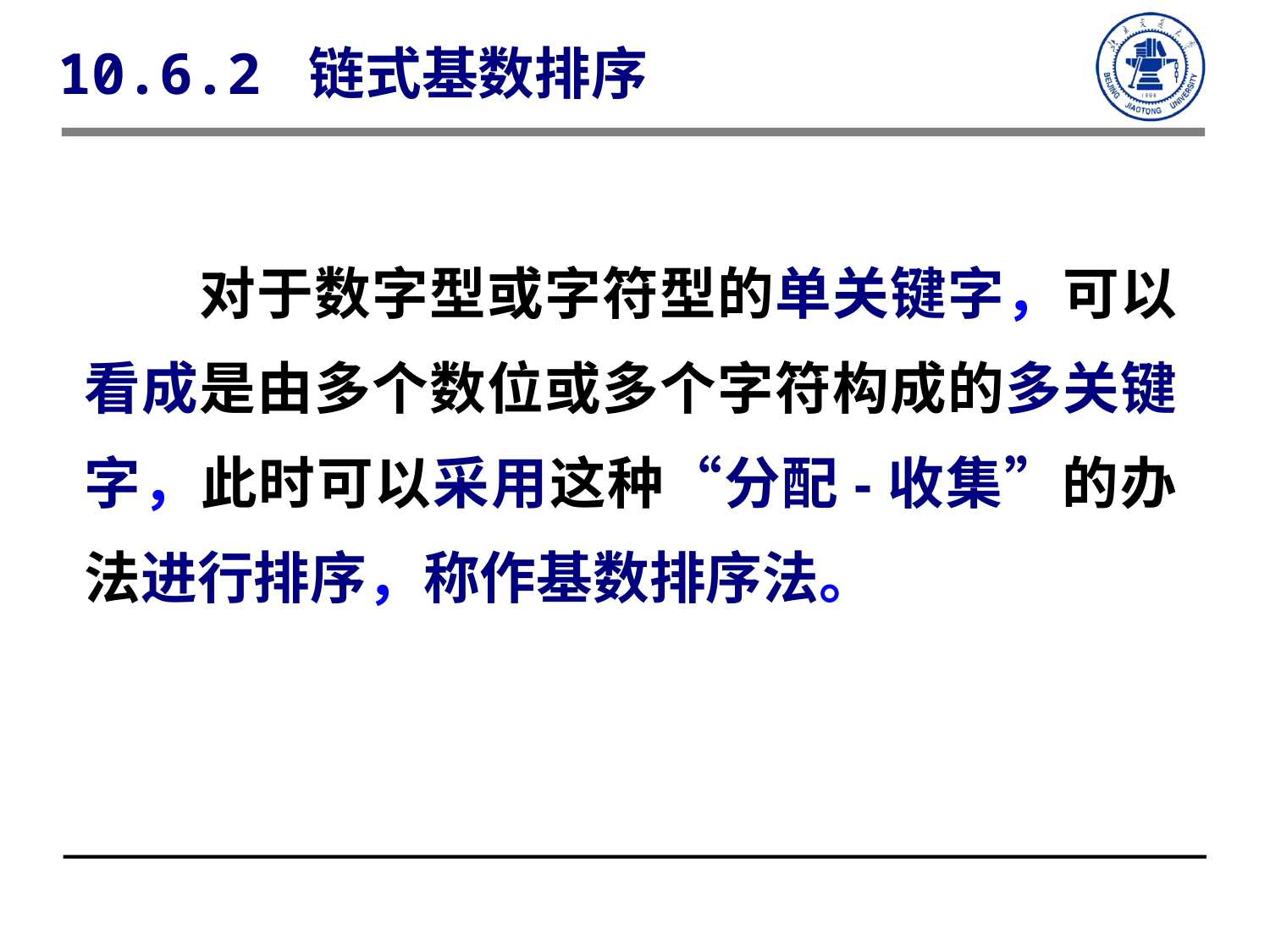

10.6.2 链式基数排序
　　对于数字型或字符型的单关键字，可以看成是由多个数位或多个字符构成的多关键字，此时可以采用这种“分配-收集”的办法进行排序，称作基数排序法。